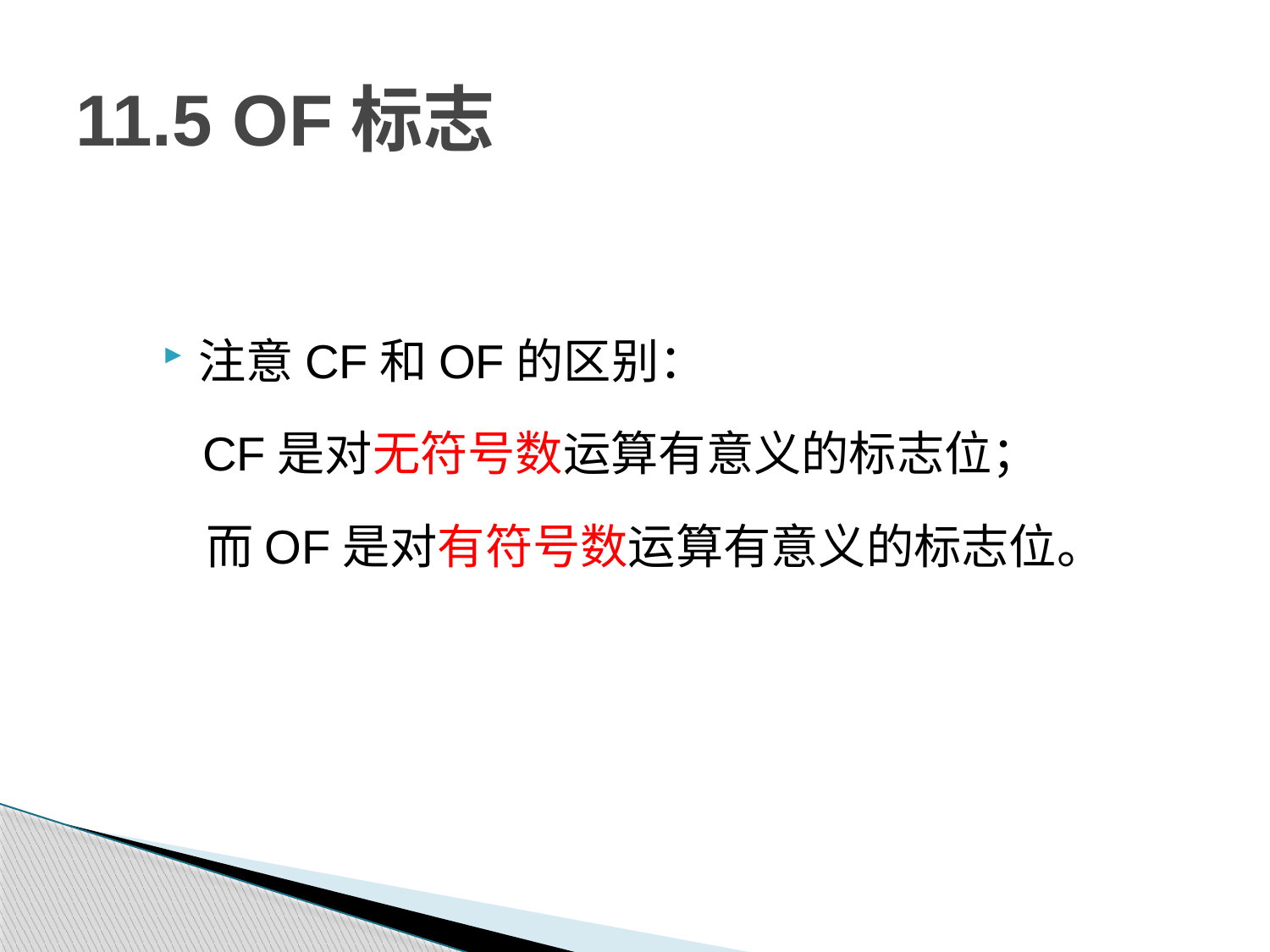

# 11.5 OF标志
注意CF和OF的区别：
   CF是对无符号数运算有意义的标志位；
   而OF是对有符号数运算有意义的标志位。